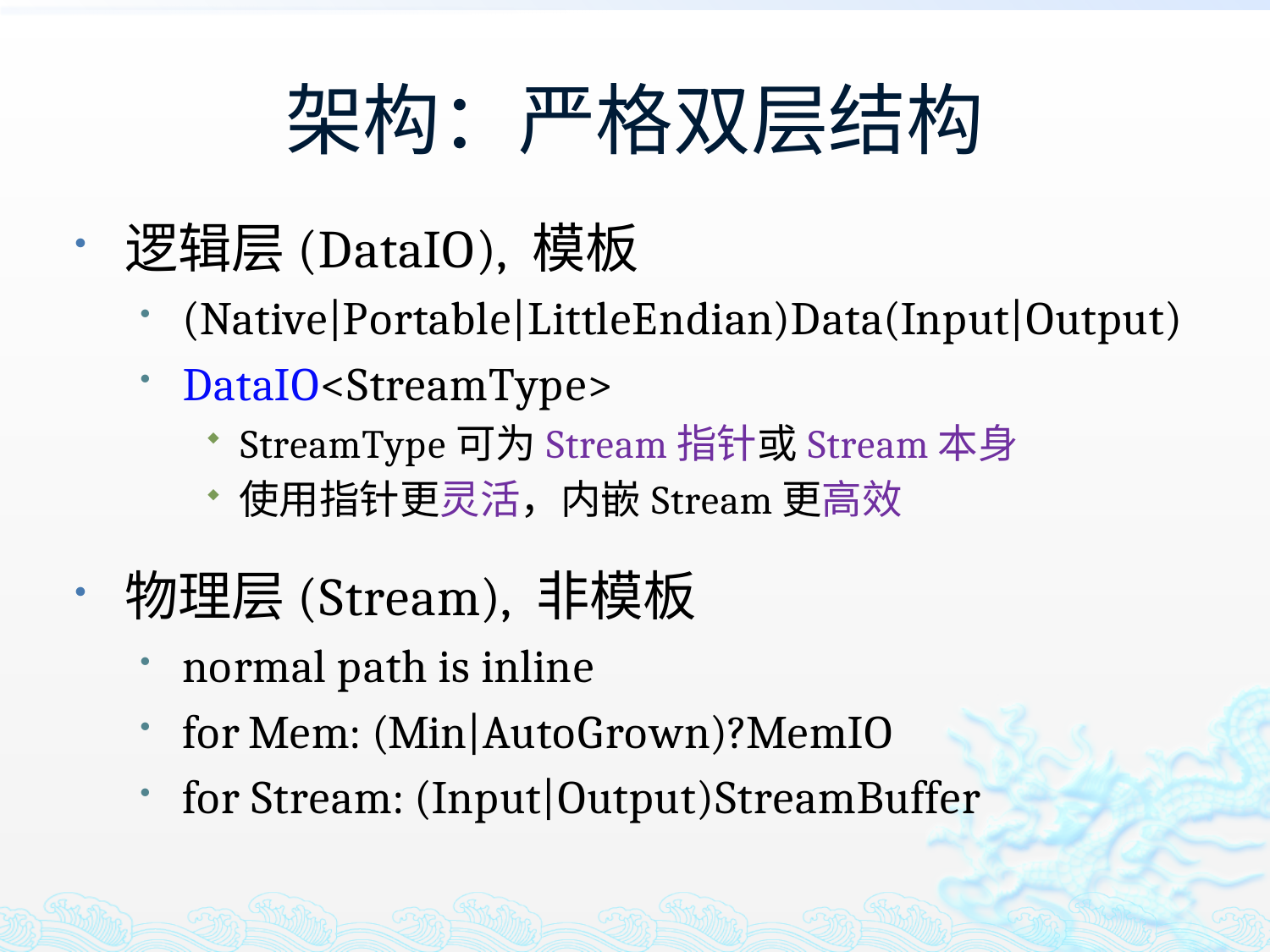

# 架构：严格双层结构
逻辑层(DataIO), 模板
(Native|Portable|LittleEndian)Data(Input|Output)
DataIO<StreamType>
StreamType可为Stream指针或Stream本身
使用指针更灵活，内嵌Stream更高效
物理层(Stream), 非模板
normal path is inline
for Mem: (Min|AutoGrown)?MemIO
for Stream: (Input|Output)StreamBuffer